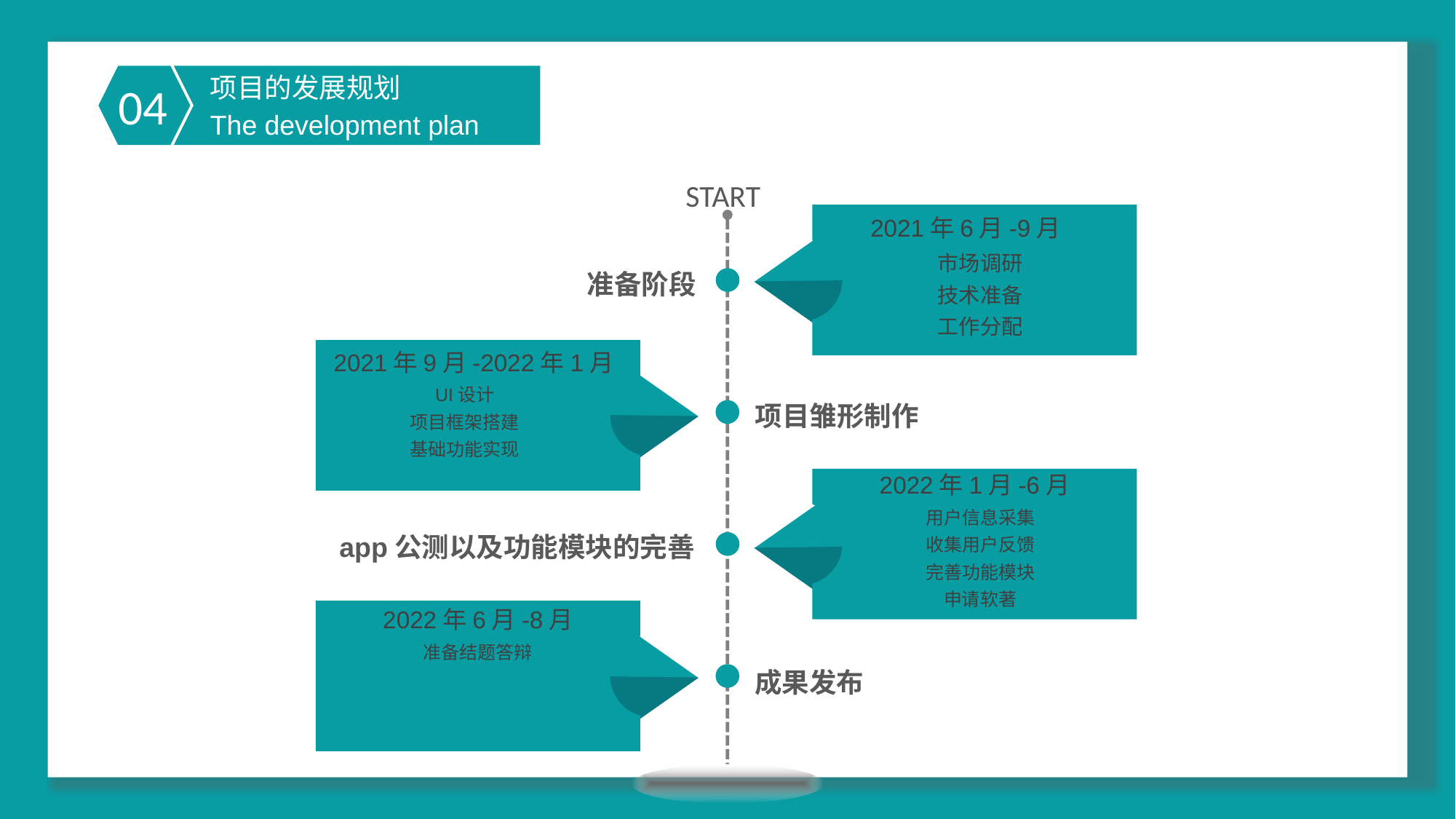

项目的发展规划

04
The development plan
START

2021年6月-9月

市场调研
技术准备
工作分配
准备阶段

2021年9月-2022年1月

UI设计
项目框架搭建
基础功能实现
项目雏形制作

2022年1月-6月

用户信息采集
收集用户反馈
完善功能模块
申请软著

app公测以及功能模块的完善

2022年6月-8月

准备结题答辩
成果发布